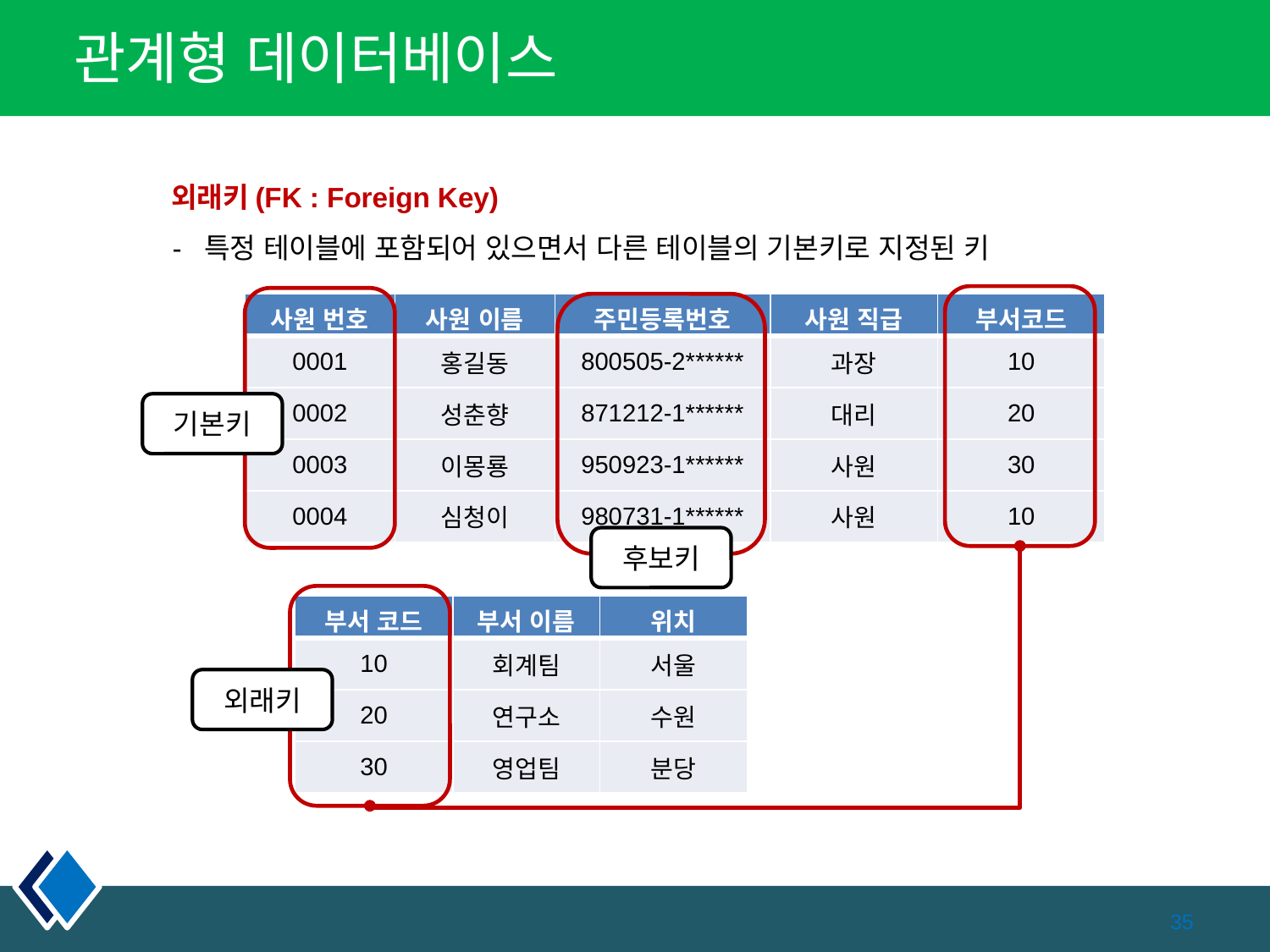

# 관계형 데이터베이스
   외래키(FK : Foreign Key)
    -  특정 테이블에 포함되어 있으면서 다른 테이블의 기본키로 지정된 키

| 사원 번호 | 사원 이름 | 주민등록번호 | 사원 직급 | 부서코드 |
| --- | --- | --- | --- | --- |
| 0001 | 홍길동 | 800505-2\*\*\*\*\*\* | 과장 | 10 |
| 0002 | 성춘향 | 871212-1\*\*\*\*\*\* | 대리 | 20 |
| 0003 | 이몽룡 | 950923-1\*\*\*\*\*\* | 사원 | 30 |
| 0004 | 심청이 | 980731-1\*\*\*\*\*\* | 사원 | 10 |

기본키
후보키

| 부서 코드 | 부서 이름 | 위치 |
| --- | --- | --- |
| 10 | 회계팀 | 서울 |
| 20 | 연구소 | 수원 |
| 30 | 영업팀 | 분당 |
외래키
35